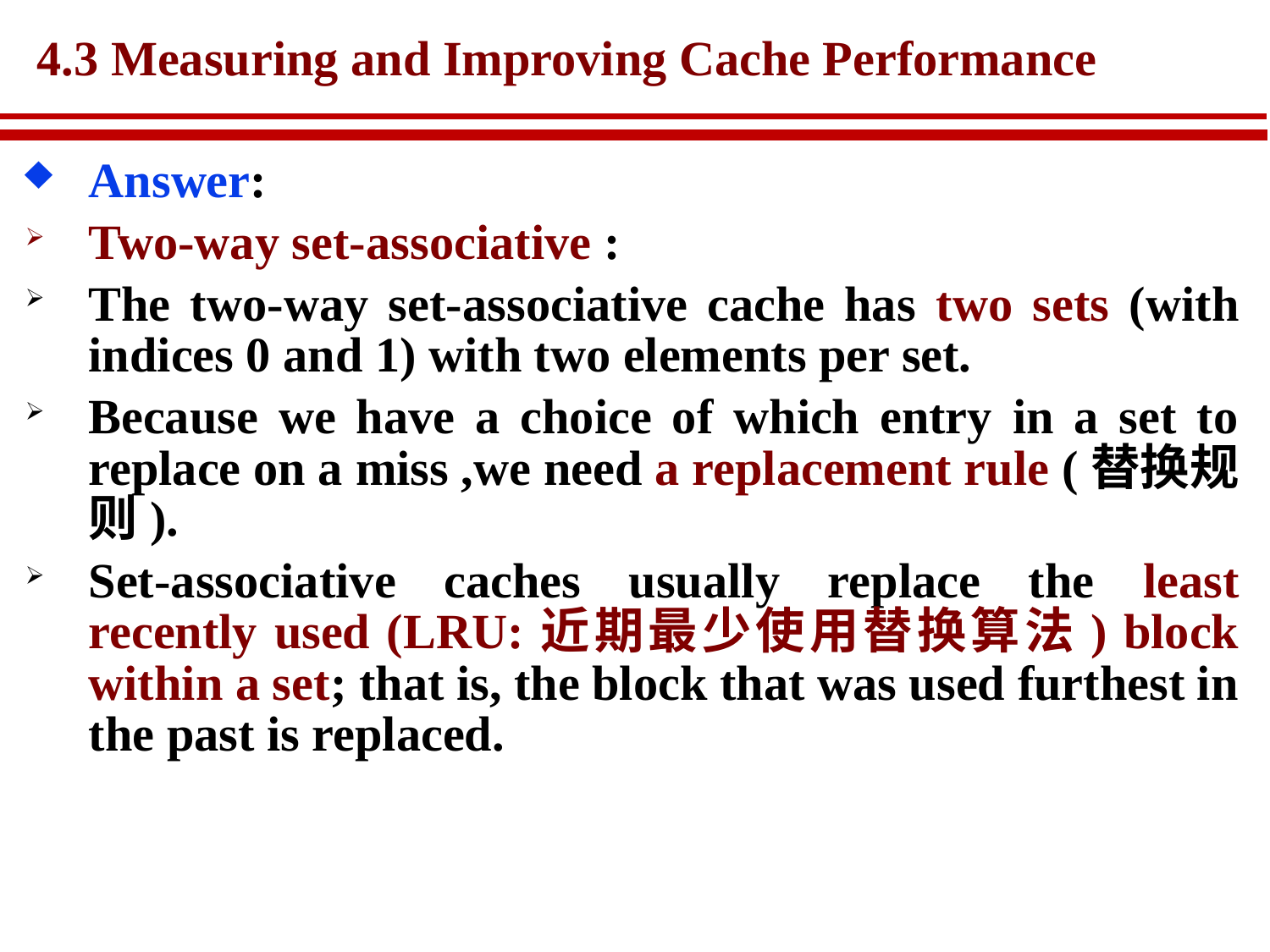

# 4.3 Measuring and Improving Cache Performance
Answer:
Two-way set-associative :
The two-way set-associative cache has two sets (with indices 0 and 1) with two elements per set.
Because we have a choice of which entry in a set to replace on a miss ,we need a replacement rule (替换规则).
Set-associative caches usually replace the least recently used (LRU:近期最少使用替换算法) block within a set; that is, the block that was used furthest in the past is replaced.